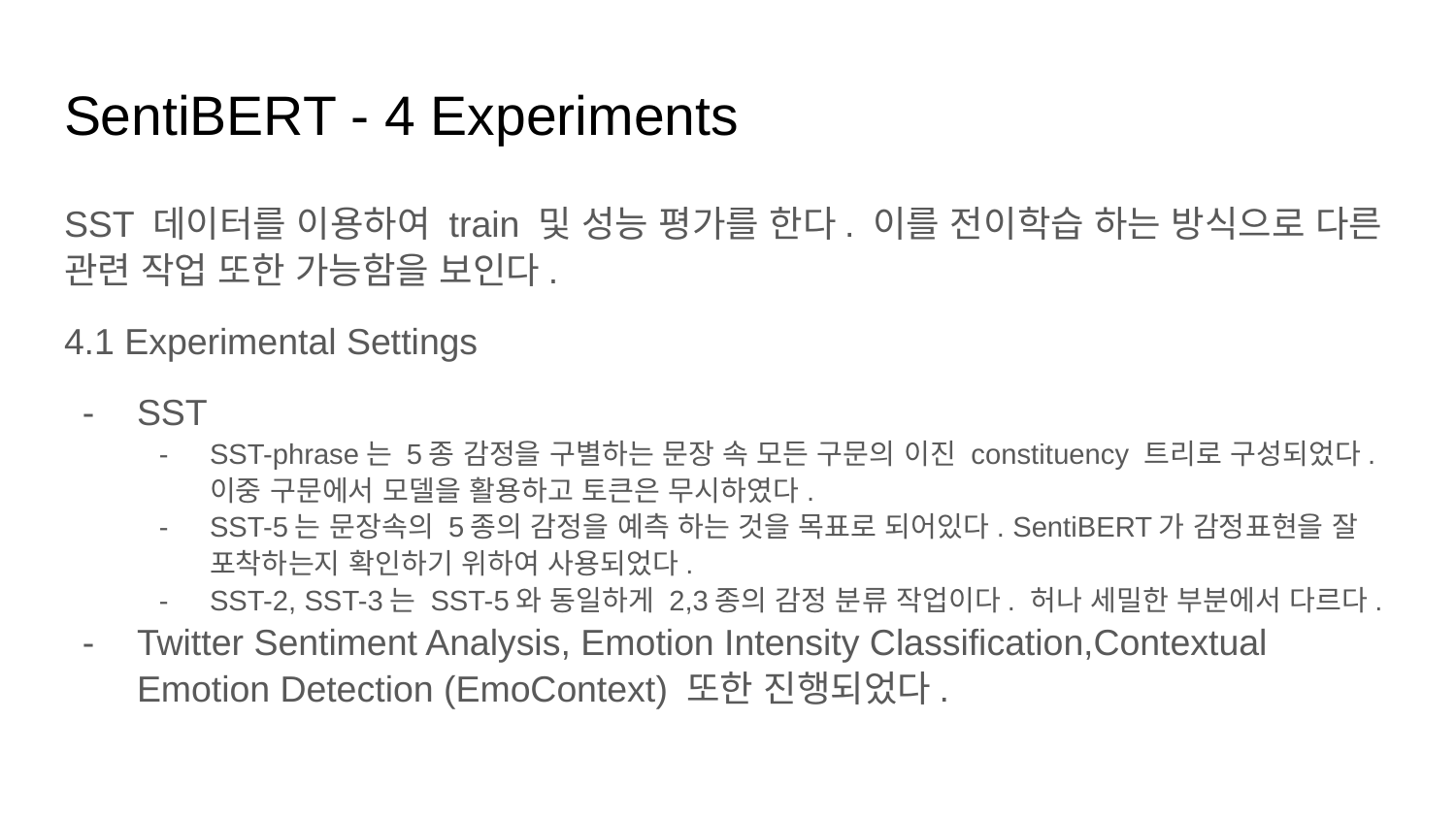

# SentiBERT - 4 Experiments
SST 데이터를 이용하여 train 및 성능 평가를 한다. 이를 전이학습 하는 방식으로 다른 관련 작업 또한 가능함을 보인다.
4.1 Experimental Settings
SST
SST-phrase는 5종 감정을 구별하는 문장 속 모든 구문의 이진 constituency 트리로 구성되었다. 이중 구문에서 모델을 활용하고 토큰은 무시하였다.
SST-5는 문장속의 5종의 감정을 예측 하는 것을 목표로 되어있다. SentiBERT가 감정표현을 잘 포착하는지 확인하기 위하여 사용되었다.
SST-2, SST-3는 SST-5와 동일하게 2,3종의 감정 분류 작업이다. 허나 세밀한 부분에서 다르다.
Twitter Sentiment Analysis, Emotion Intensity Classification,Contextual Emotion Detection (EmoContext) 또한 진행되었다.